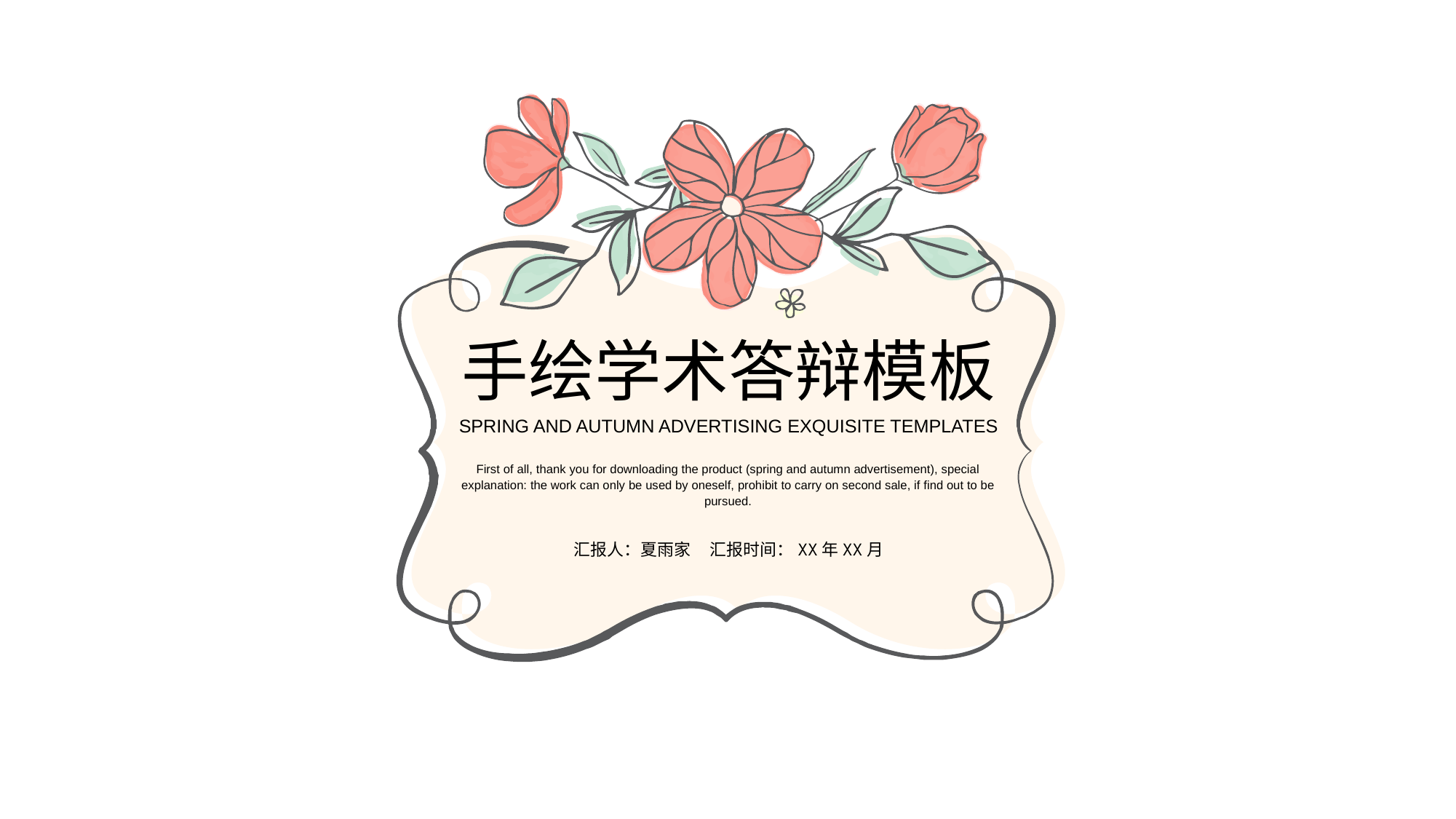

手绘学术答辩模板
SPRING AND AUTUMN ADVERTISING EXQUISITE TEMPLATES
First of all, thank you for downloading the product (spring and autumn advertisement), special explanation: the work can only be used by oneself, prohibit to carry on second sale, if find out to be pursued.
汇报人：夏雨家     汇报时间：XX年XX月